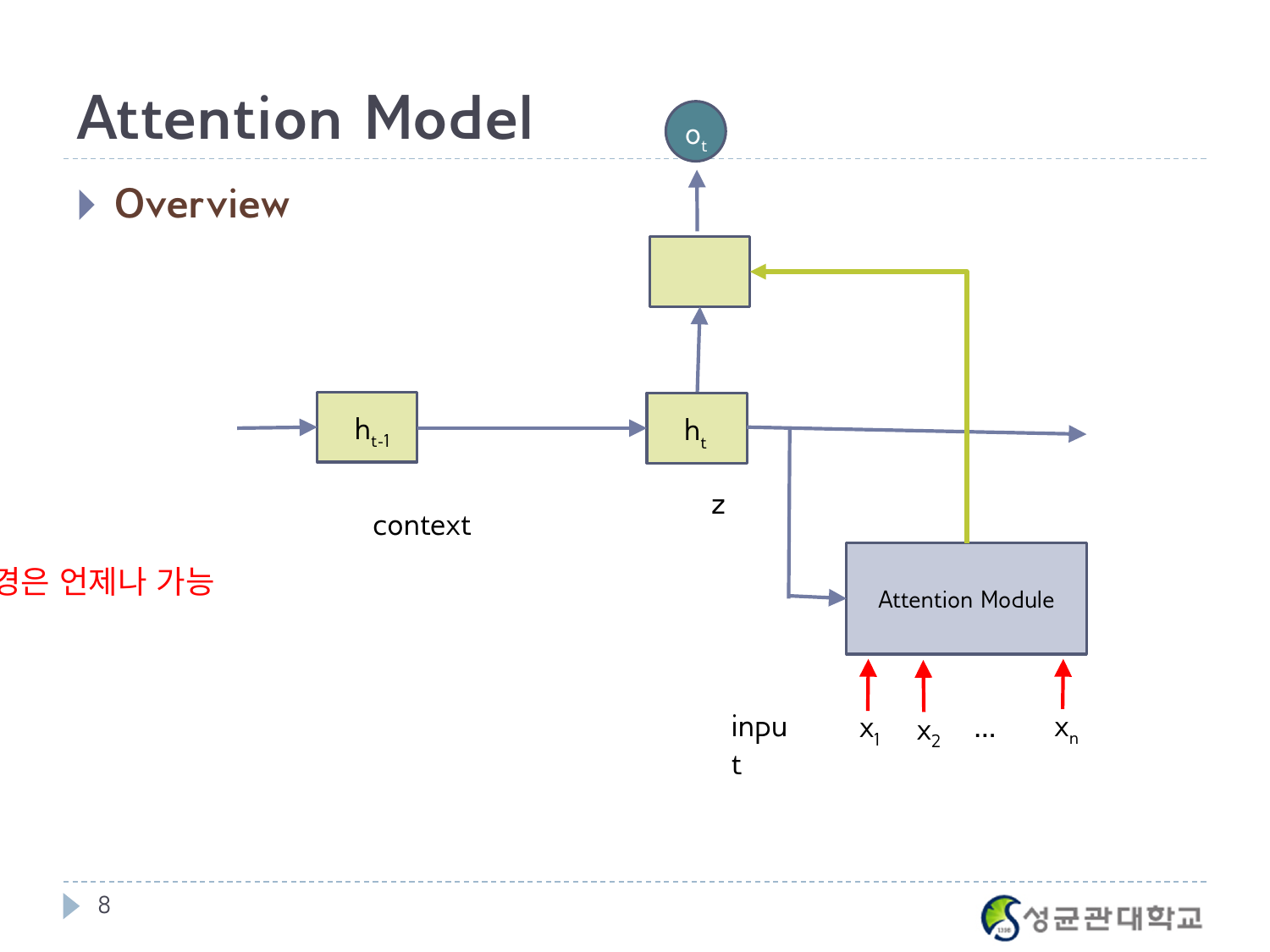

# Attention Model

ot
Overview

ht-1
ht
z
context
Attention Module
구조의 변경은 언제나 가능
x1
xn
x2
input
…
8